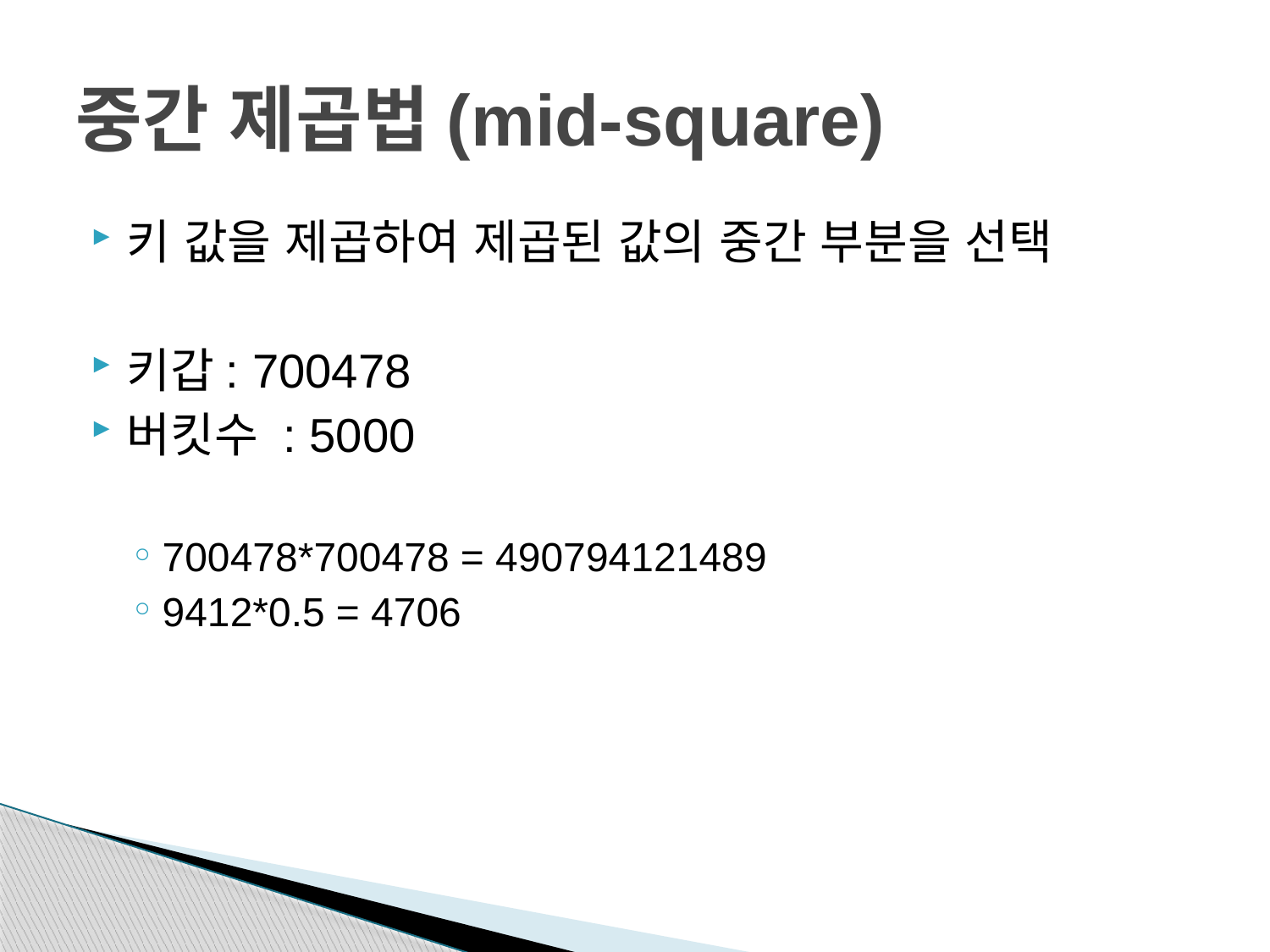

# 중간 제곱법(mid-square)
키 값을 제곱하여 제곱된 값의 중간 부분을 선택

키갑: 700478
버킷수 : 5000

700478*700478 = 490794121489
9412*0.5 = 4706